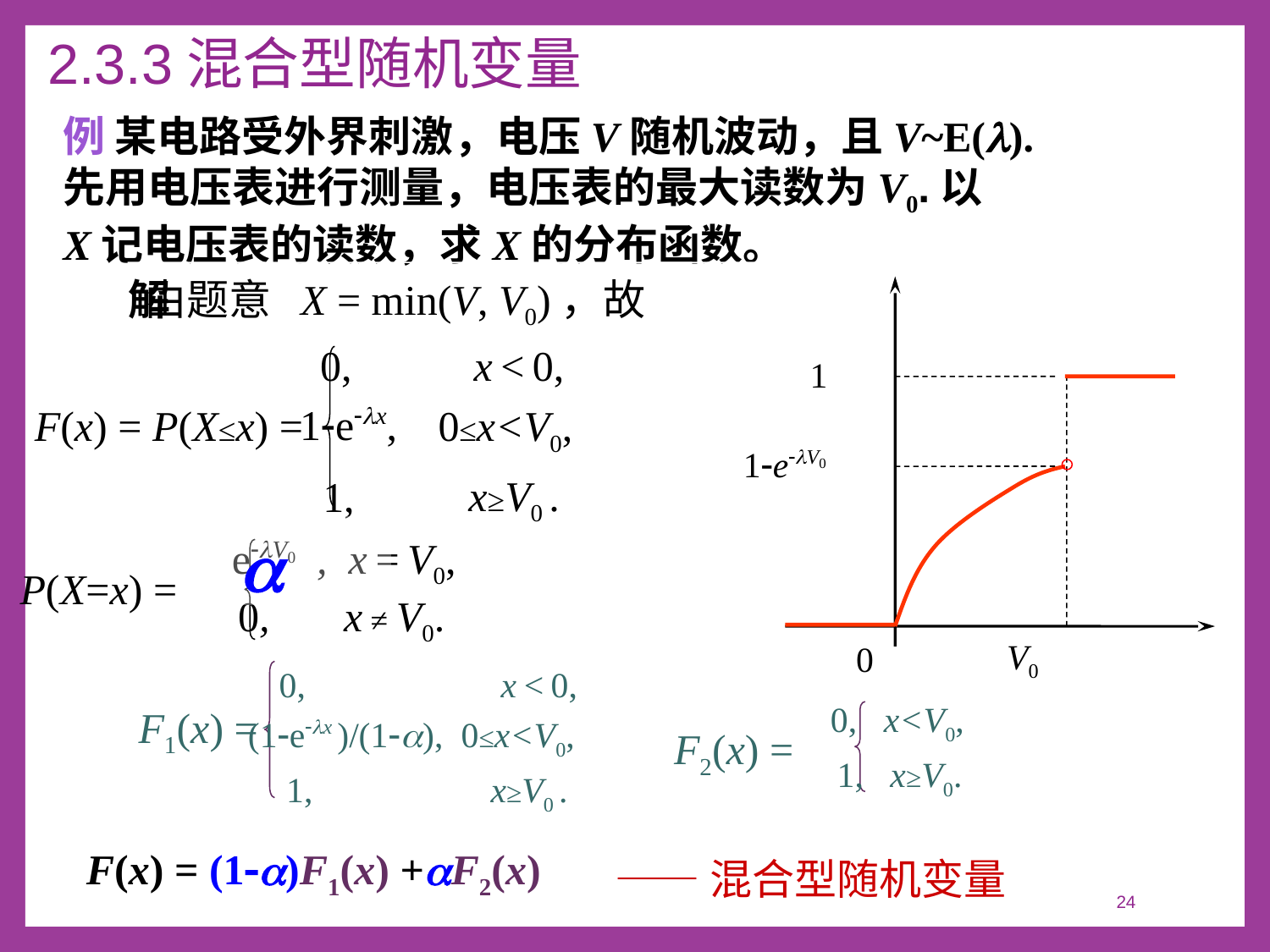

# 2.3.3混合型随机变量
例 某电路受外界刺激，电压V随机波动，且V~E(λ).
先用电压表进行测量，电压表的最大读数为V0.以
X记电压表的读数，求X的分布函数。

解
由题意  X = min(V, V0)，故

0,
x < 0,

1

1−e−λx,
F(x) = P(X≤x) =
0≤x<V0,
1−e−λV0

x≥V0 .
1,

α
e−λV0 ,  x = V0,

P(X=x) =
0,       x ≠ V0.

V0
0
0,                      x < 0,

F1(x) =
(1−e−λx )/(1−α),  0≤x<V0,
1,                    x≥V0 .
0,   x<V0,

F2(x) =
1,   x≥V0.
F(x) = (1−α)F1(x) +αF2(x)
——混合型随机变量
24